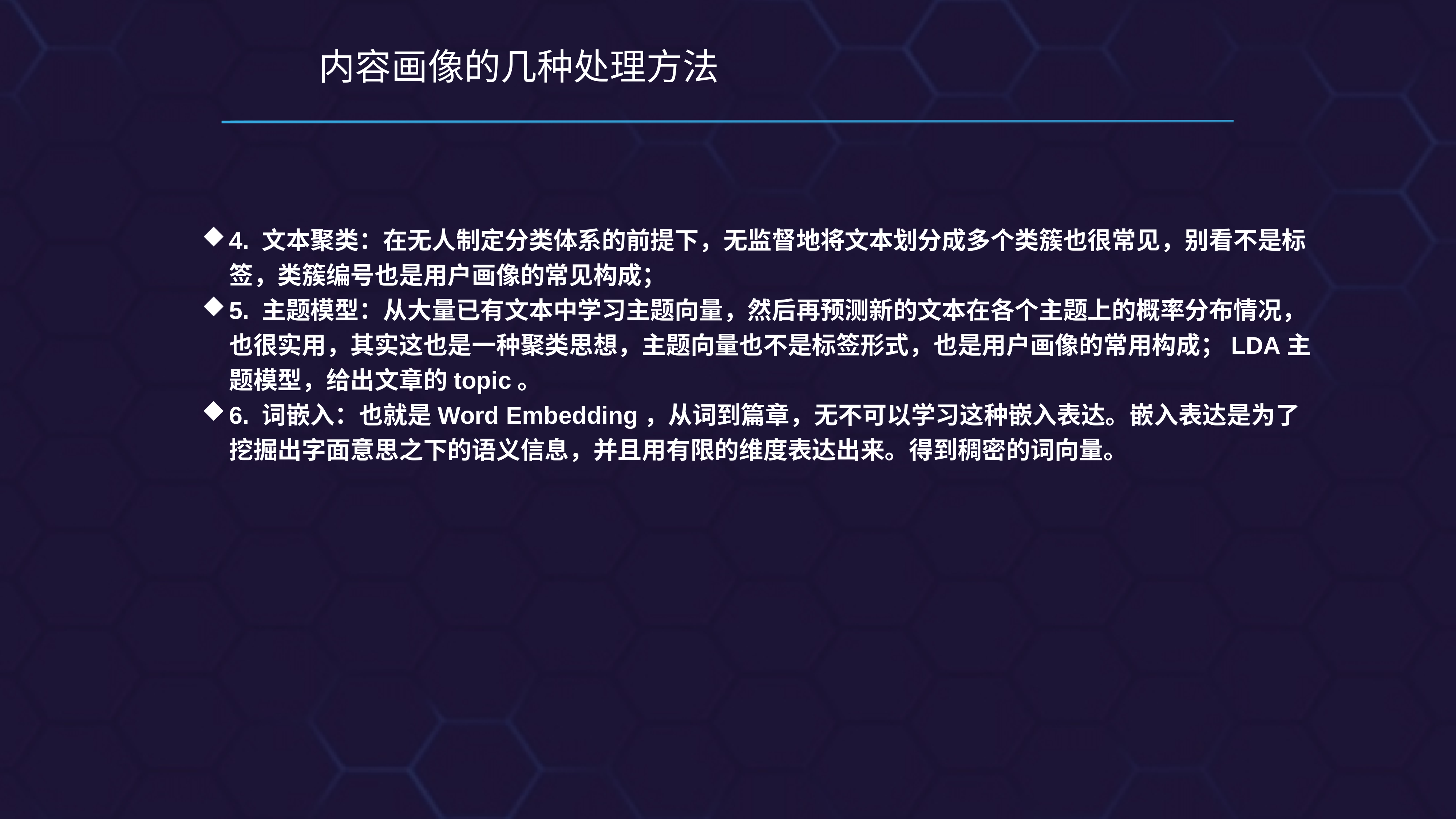

# 内容画像的几种处理方法

4. 文本聚类：在无人制定分类体系的前提下，无监督地将文本划分成多个类簇也很常见，别看不是标签，类簇编号也是用户画像的常见构成；
5. 主题模型：从大量已有文本中学习主题向量，然后再预测新的文本在各个主题上的概率分布情况，也很实用，其实这也是一种聚类思想，主题向量也不是标签形式，也是用户画像的常用构成；LDA主题模型，给出文章的topic。
6. 词嵌入：也就是Word Embedding，从词到篇章，无不可以学习这种嵌入表达。嵌入表达是为了挖掘出字面意思之下的语义信息，并且用有限的维度表达出来。得到稠密的词向量。